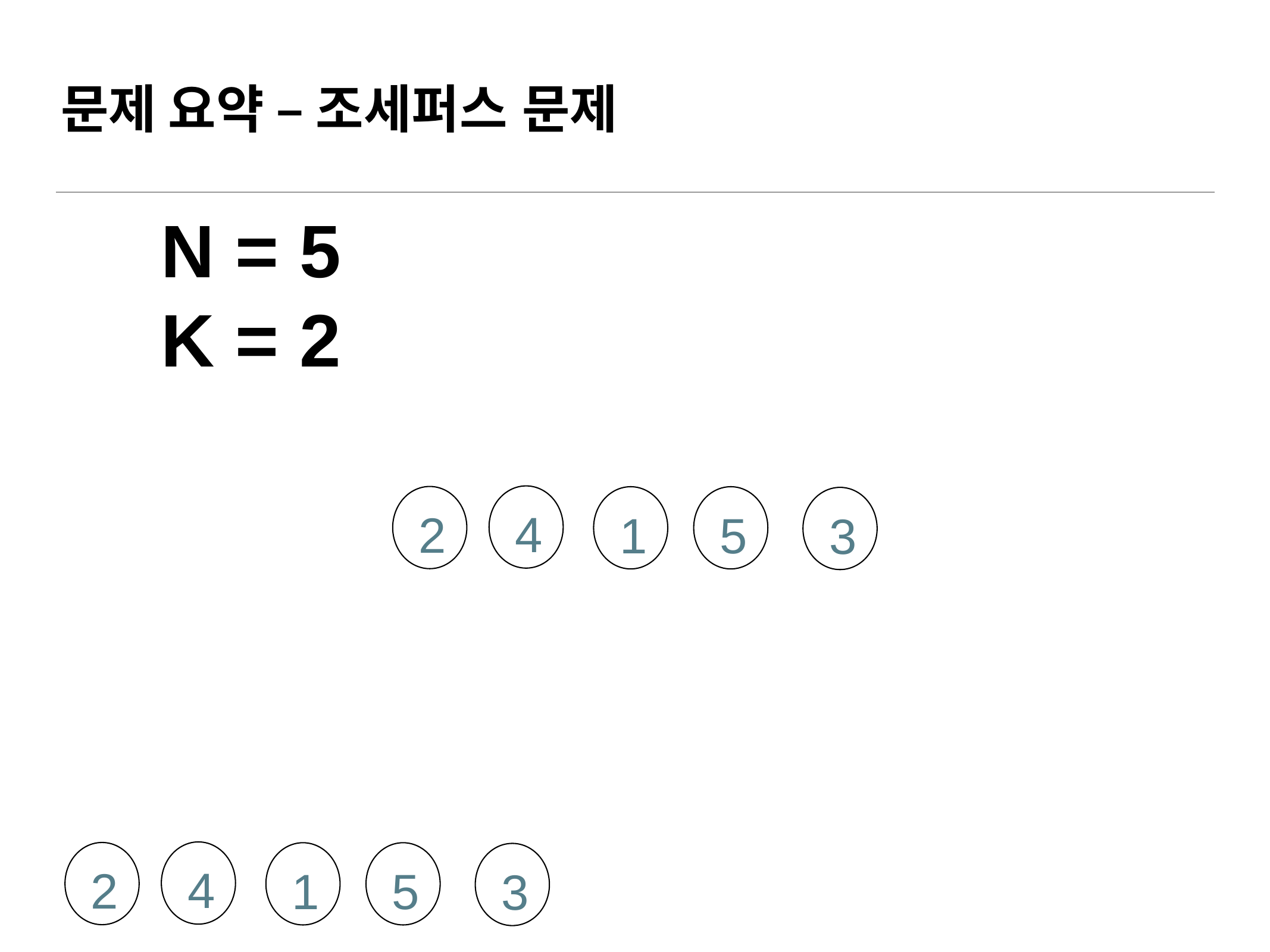

# 문제 요약 – 조세퍼스 문제
N = 5
K = 2

4

2

1

5

3

4

2

1

5

3